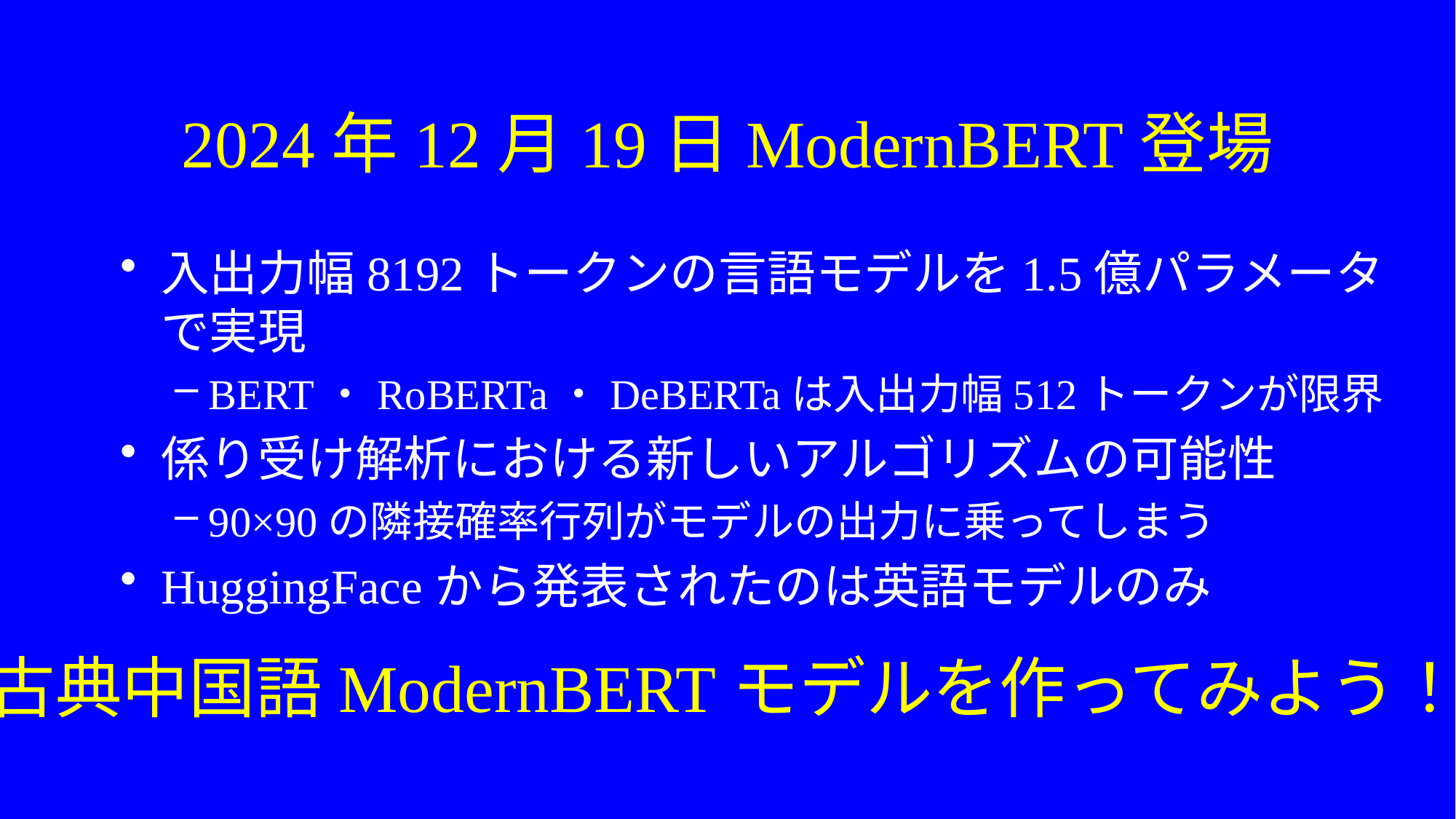

# 2024年12月19日ModernBERT登場
入出力幅8192トークンの言語モデルを1.5億パラメータで実現
BERT・RoBERTa・DeBERTaは入出力幅512トークンが限界
係り受け解析における新しいアルゴリズムの可能性
90×90の隣接確率行列がモデルの出力に乗ってしまう
HuggingFaceから発表されたのは英語モデルのみ

古典中国語ModernBERTモデルを作ってみよう！